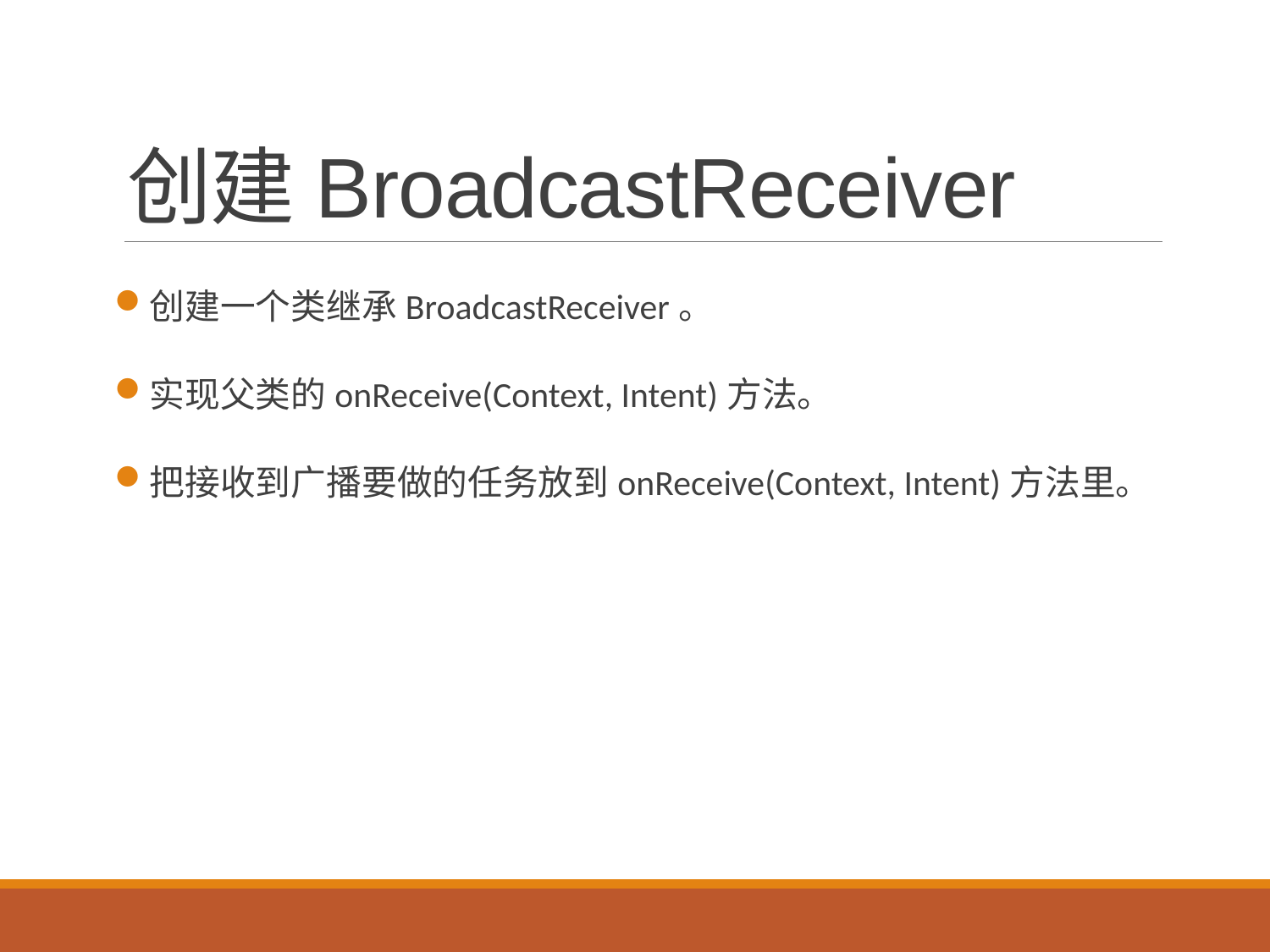

# 创建BroadcastReceiver
创建一个类继承BroadcastReceiver。
实现父类的onReceive(Context, Intent)方法。
把接收到广播要做的任务放到onReceive(Context, Intent)方法里。